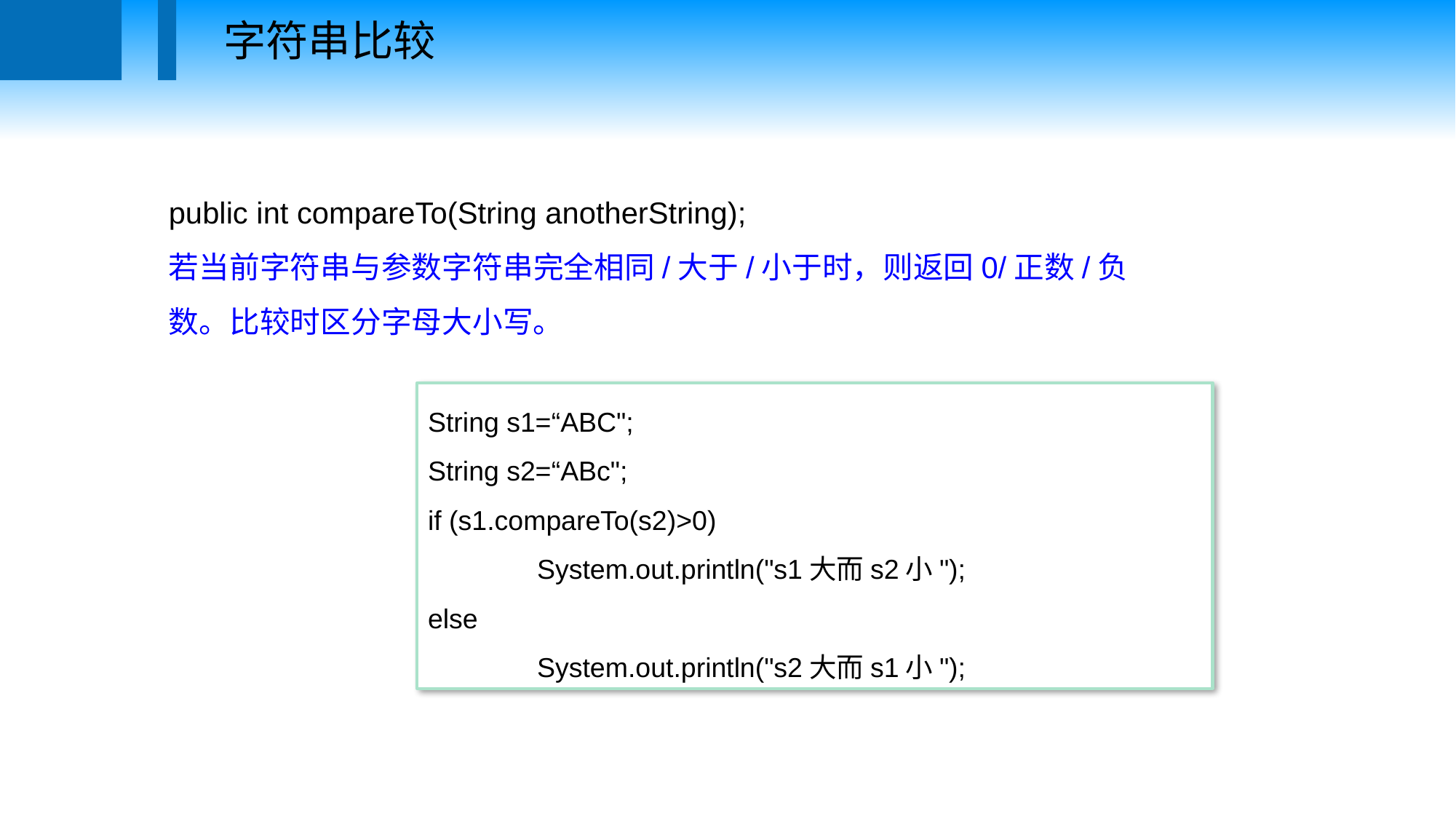

字符串比较
public int compareTo(String anotherString);
若当前字符串与参数字符串完全相同/大于/小于时，则返回0/正数/负数。比较时区分字母大小写。
String s1=“ABC";
String s2=“ABc";
if (s1.compareTo(s2)>0)
	System.out.println("s1大而s2小");
else
	System.out.println("s2大而s1小");